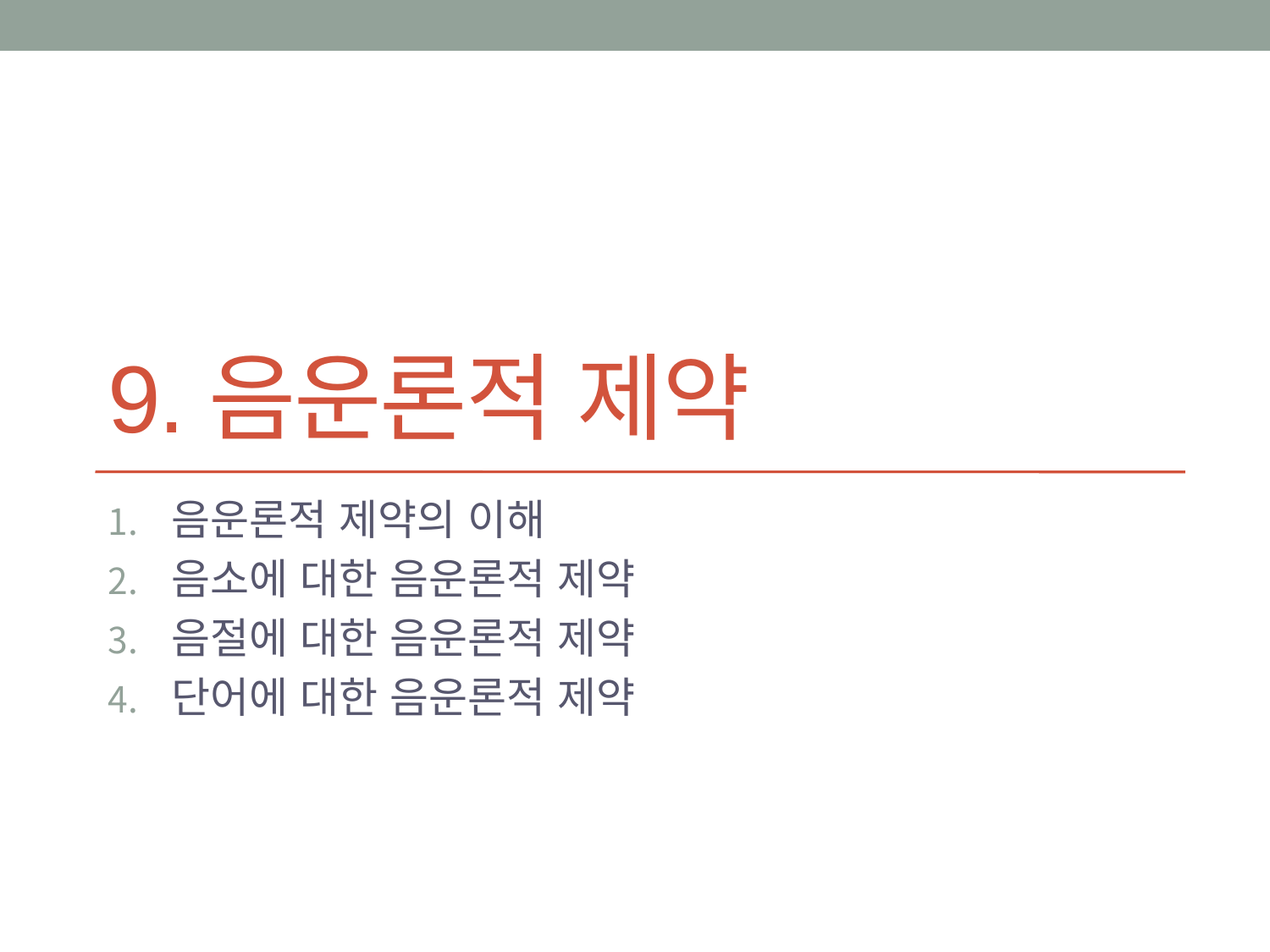

# 9.음운론적 제약
음운론적 제약의 이해
음소에 대한 음운론적 제약
음절에 대한 음운론적 제약
단어에 대한 음운론적 제약